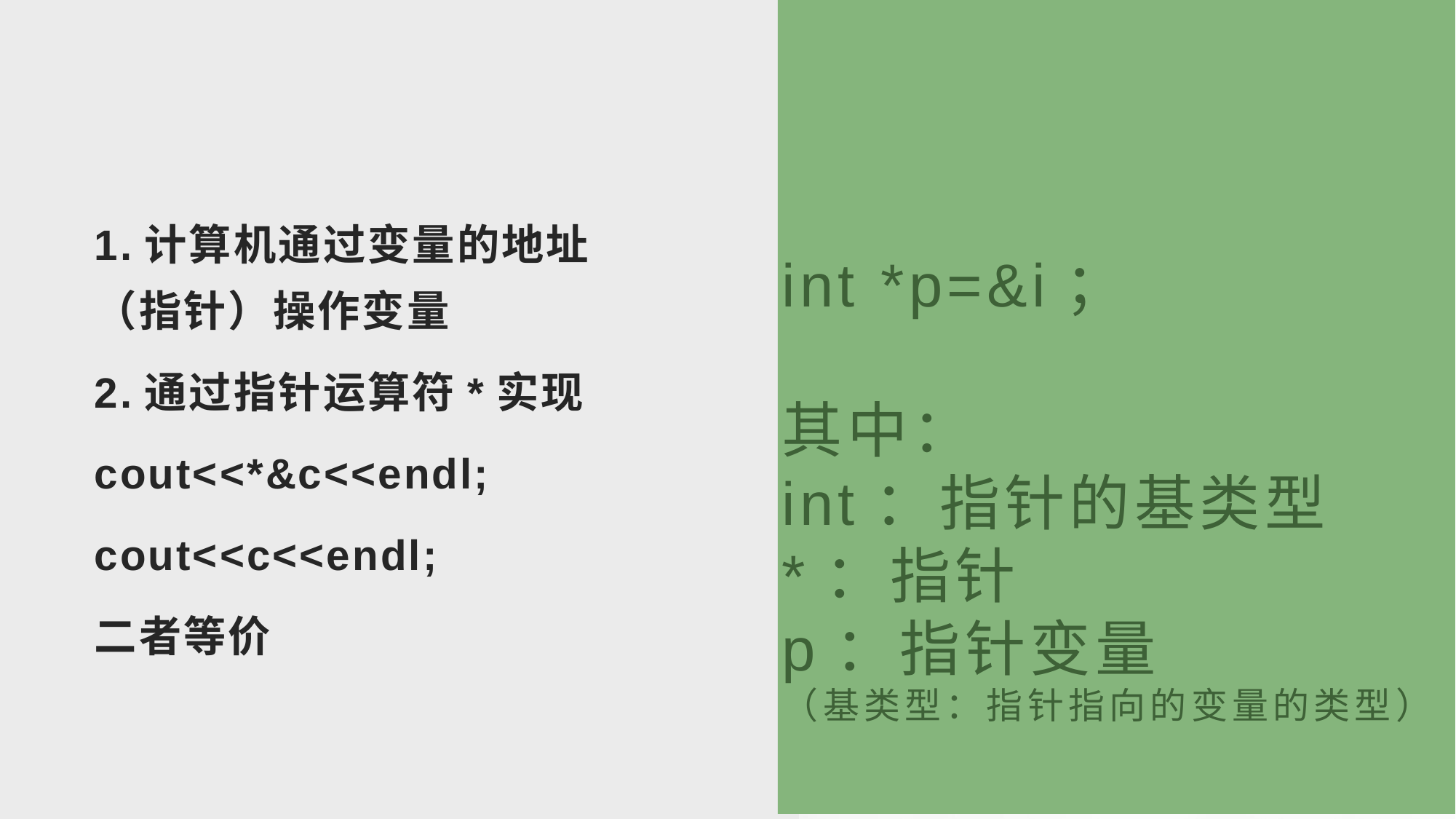

# int *p=&i； 其中： int：指针的基类型 *：指针 p：指针变量 （基类型：指针指向的变量的类型）
1.计算机通过变量的地址（指针）操作变量
2.通过指针运算符*实现
cout<<*&c<<endl;
cout<<c<<endl;
二者等价